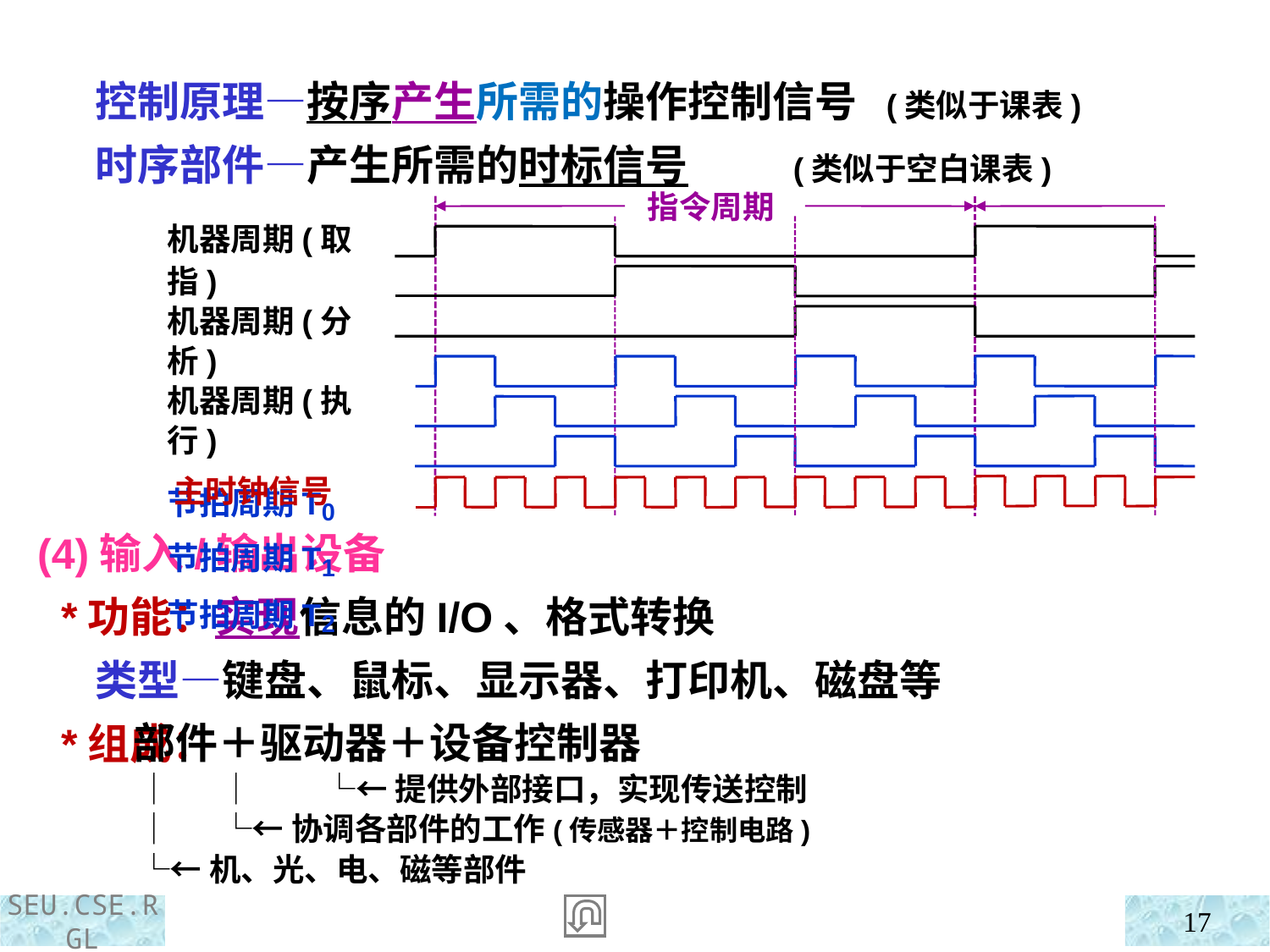

控制原理—按序产生所需的操作控制信号  (类似于课表)
     时序部件—产生所需的时标信号          (类似于空白课表)
指令周期

机器周期(取指)
机器周期(分析)
机器周期(执行)
节拍周期T0
节拍周期T1
节拍周期T2

主时钟信号

(4)输入/输出设备
  *功能：实现信息的I/O、格式转换
     类型—键盘、鼠标、显示器、打印机、磁盘等
  *组成：
         部件＋驱动器＋设备控制器
              │       │          └←提供外部接口，实现传送控制
              │       └←协调各部件的工作(传感器＋控制电路)
              └←机、光、电、磁等部件

17